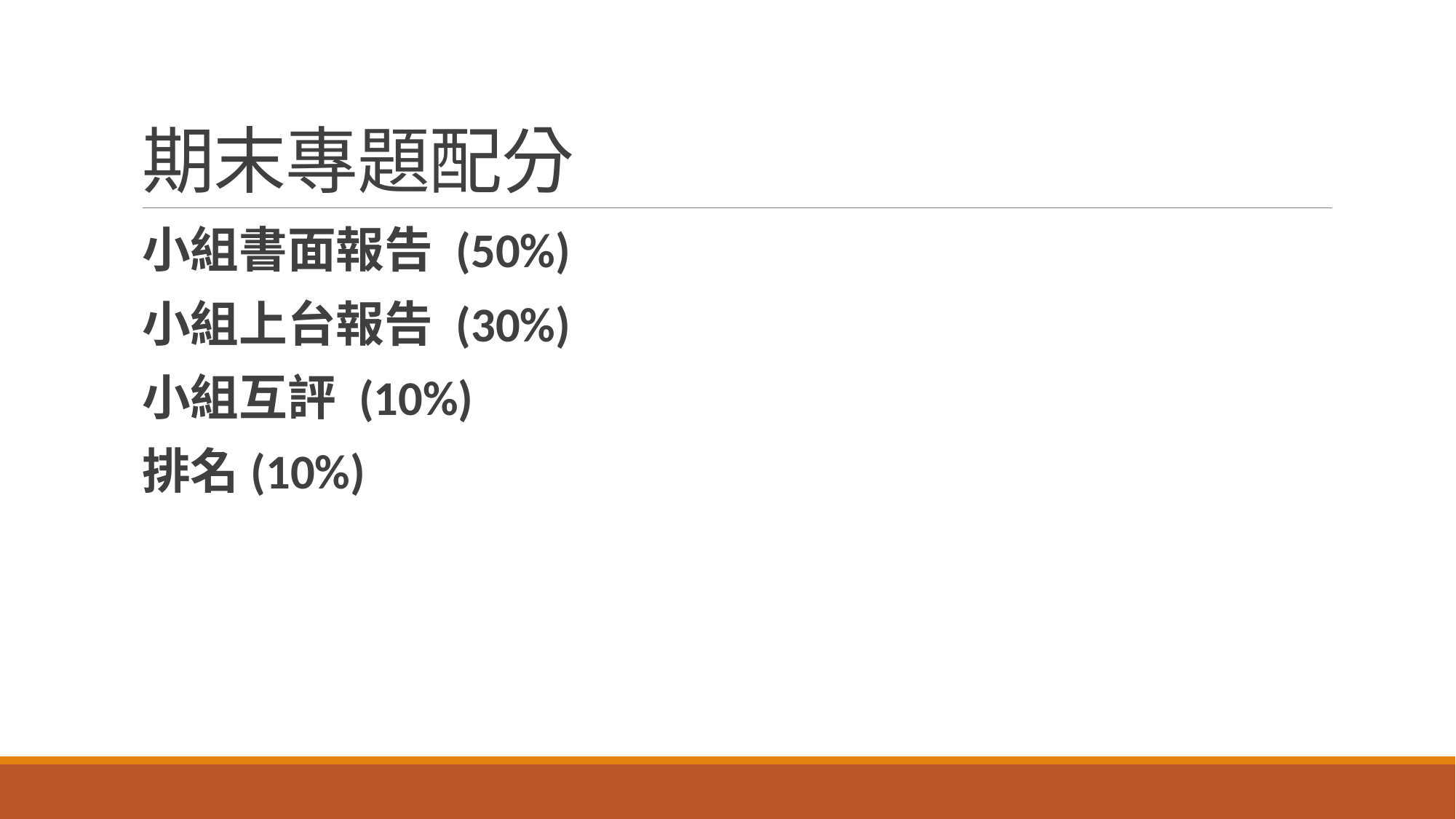

# 期末專題配分
小組書面報告 (50%)
小組上台報告 (30%)
小組互評 (10%)
排名(10%)